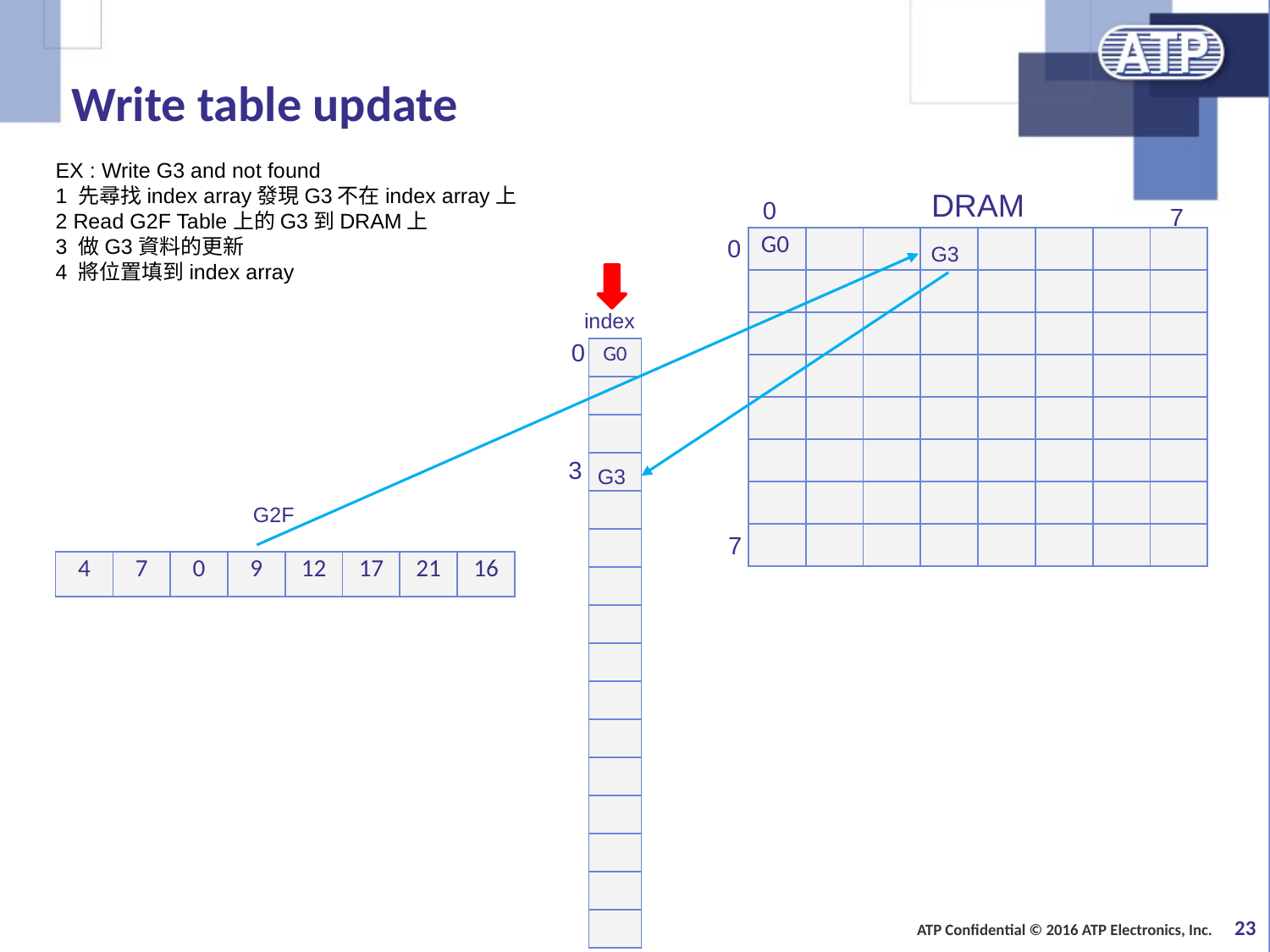

# Write table update
EX : Write G3 and not found
1 先尋找index array發現G3不在index array上
2 Read G2F Table上的G3到DRAM上
3 做G3資料的更新
4 將位置填到index array
DRAM
0
7
0
| G0 |  |  |  |  |  |  |  |
| --- | --- | --- | --- | --- | --- | --- | --- |
|  |  |  |  |  |  |  |  |
|  |  |  |  |  |  |  |  |
|  |  |  |  |  |  |  |  |
|  |  |  |  |  |  |  |  |
|  |  |  |  |  |  |  |  |
|  |  |  |  |  |  |  |  |
|  |  |  |  |  |  |  |  |
G3

index
0
| G0 |
| --- |
|  |
|  |
|  |
|  |
|  |
|  |
|  |
|  |
|  |
|  |
|  |
|  |
|  |
|  |
|  |
3
G3
G2F
7
| 4 | 7 | 0 | 9 | 12 | 17 | 21 | 16 |
| --- | --- | --- | --- | --- | --- | --- | --- |